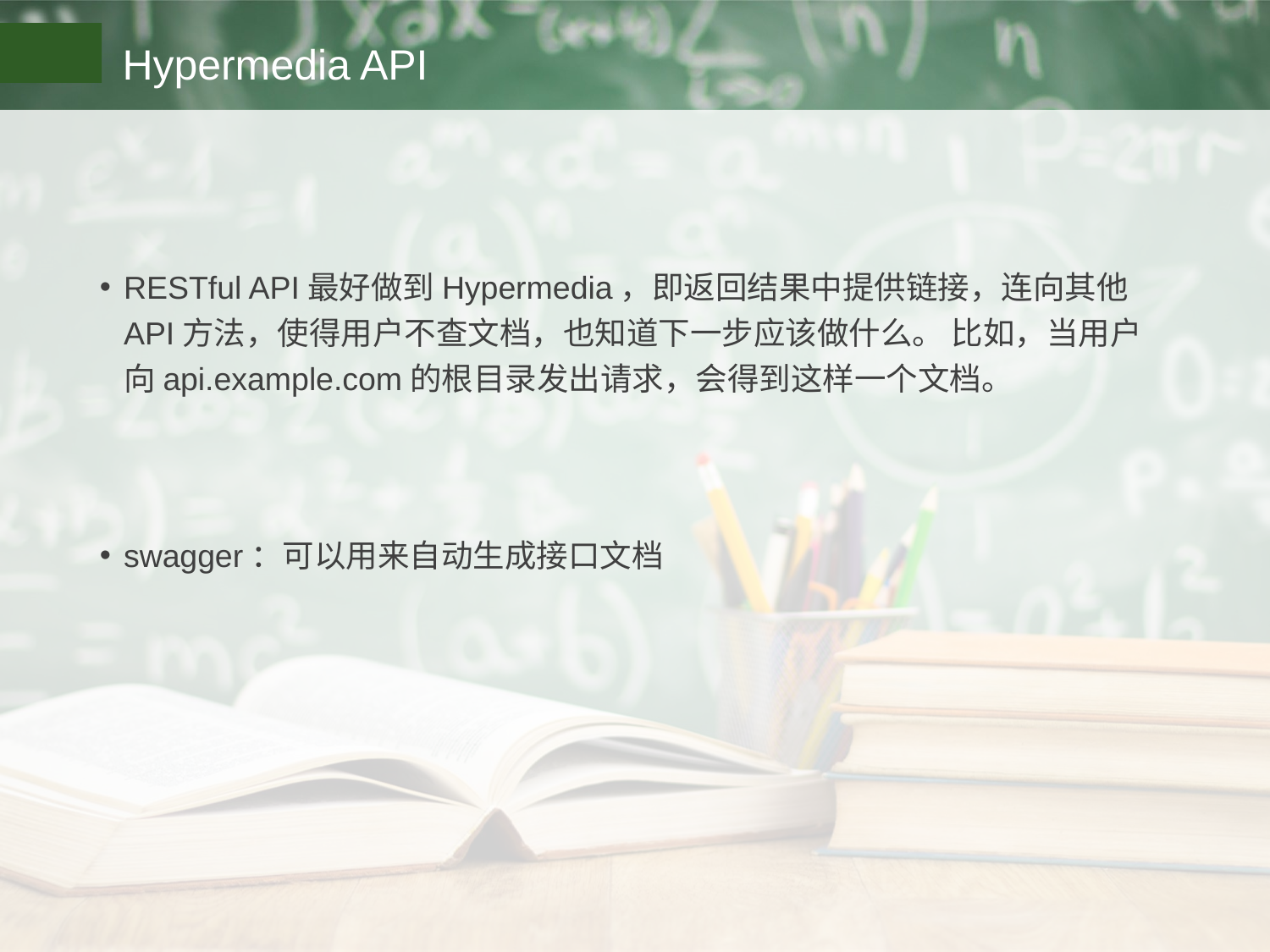

# Hypermedia API
RESTful API最好做到Hypermedia，即返回结果中提供链接，连向其他API方法，使得用户不查文档，也知道下一步应该做什么。 比如，当用户向api.example.com的根目录发出请求，会得到这样一个文档。

swagger：可以用来自动生成接口文档